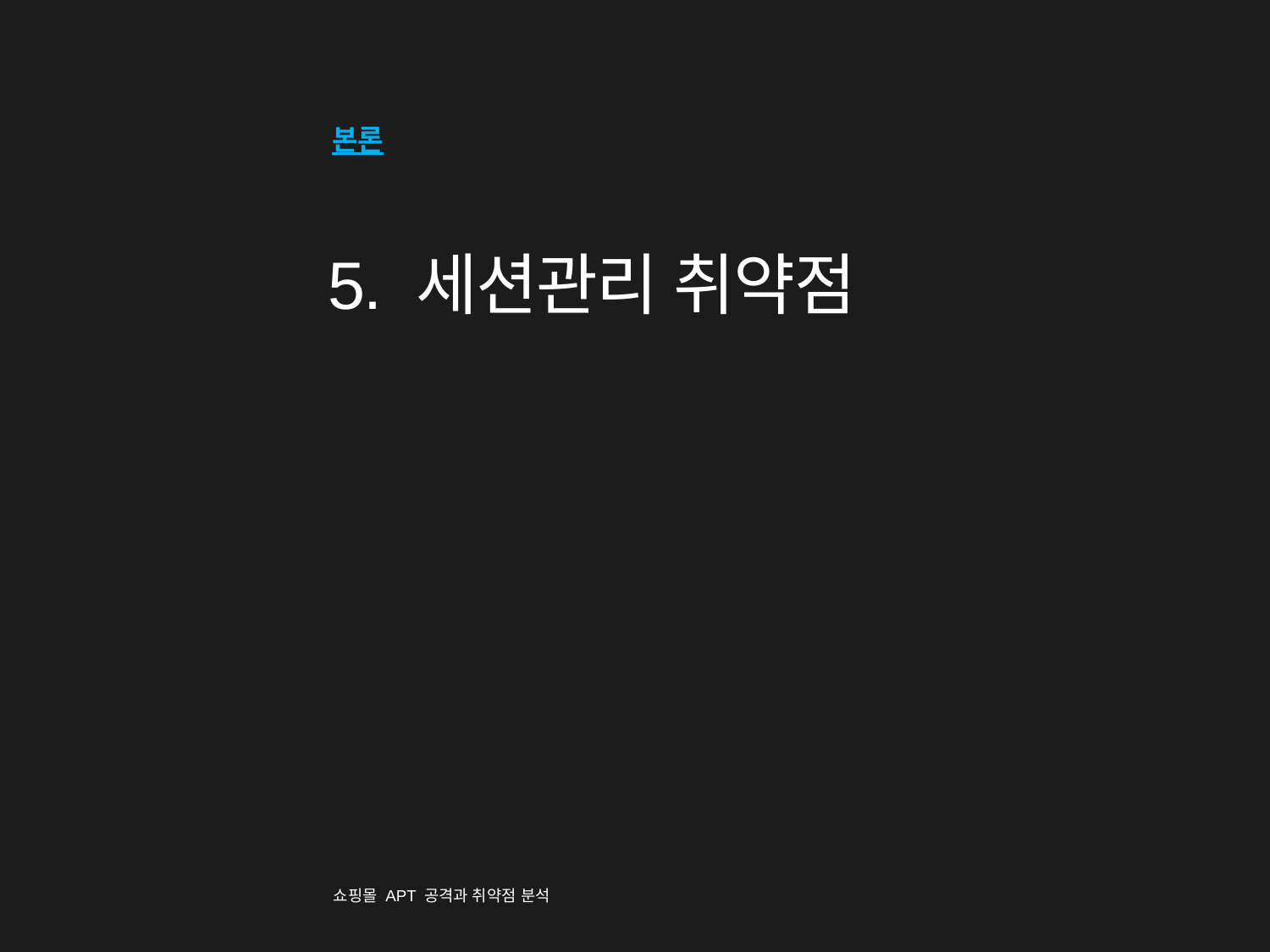

본론
# 5. 세션관리 취약점
쇼핑몰 APT 공격과 취약점 분석